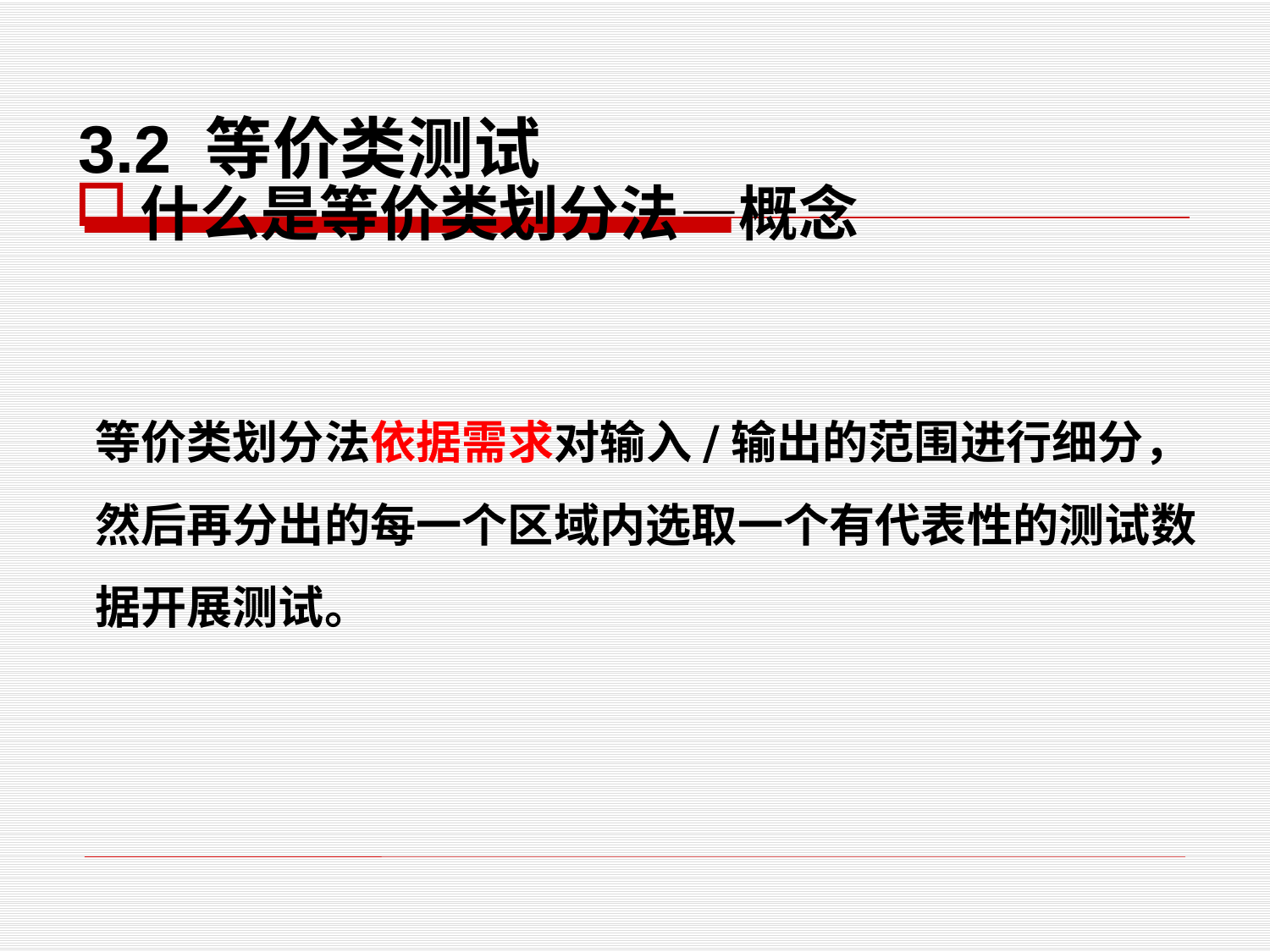

3.2 等价类测试
什么是等价类划分法—概念
等价类划分法依据需求对输入/输出的范围进行细分，然后再分出的每一个区域内选取一个有代表性的测试数据开展测试。